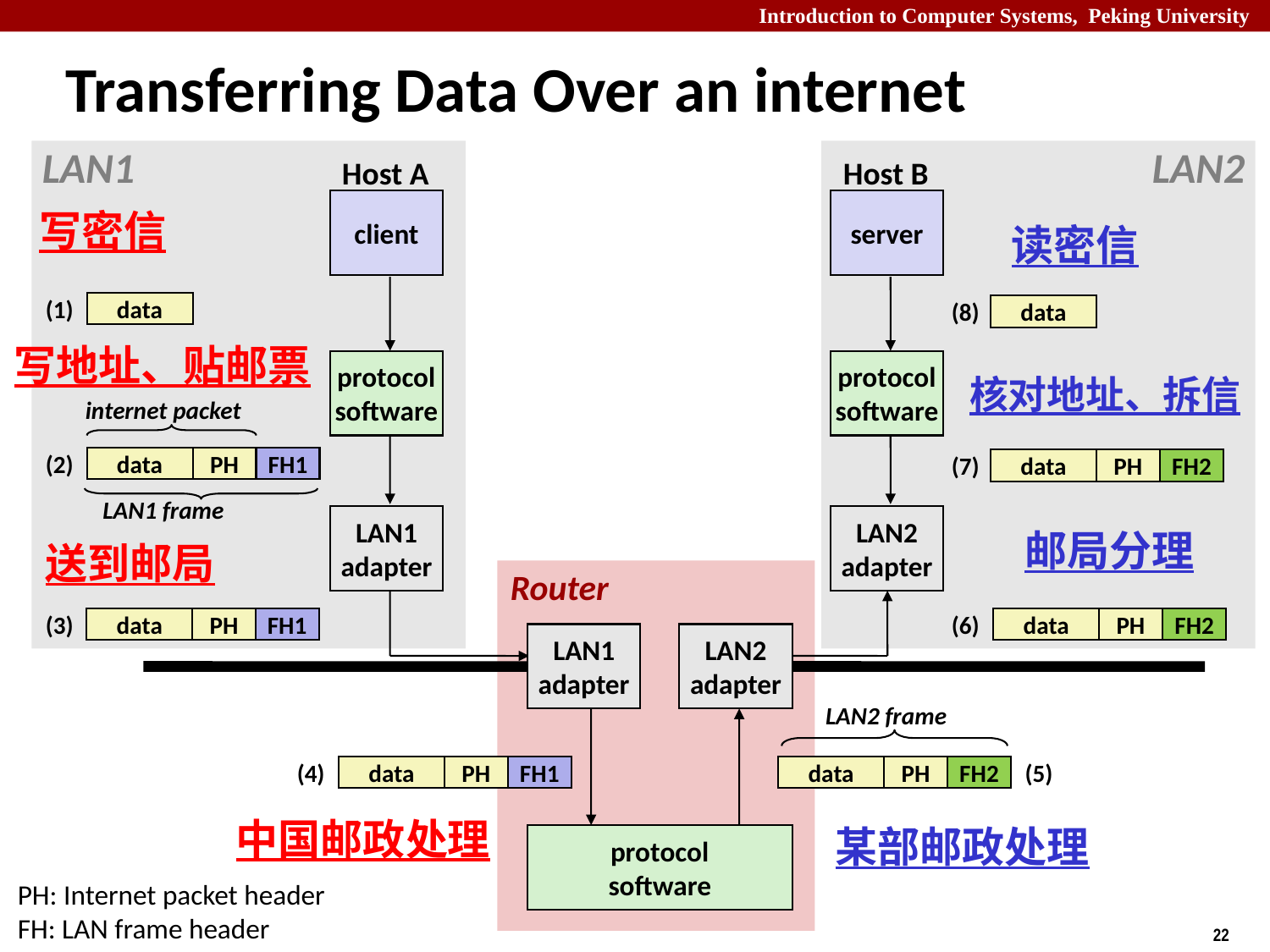

# Transferring Data Over an internet
LAN1
LAN2

Host A
Host B
client
server
写密信
读密信

(1)
data
(8)
data
写地址、贴邮票
protocol
software
protocol
software
核对地址、拆信

internet packet
(2)
data
PH
FH1
LAN1 frame

(7)
data
PH
FH2
LAN1
adapter
LAN2
adapter
邮局分理
送到邮局
Router

(3)
data
PH
FH1
(6)
data
PH
FH2
LAN1
adapter
LAN2
adapter

LAN2 frame
(5)
data
PH
FH2

(4)
data
PH
FH1
中国邮政处理
某部邮政处理
protocol
software
PH: Internet packet header
FH: LAN frame header